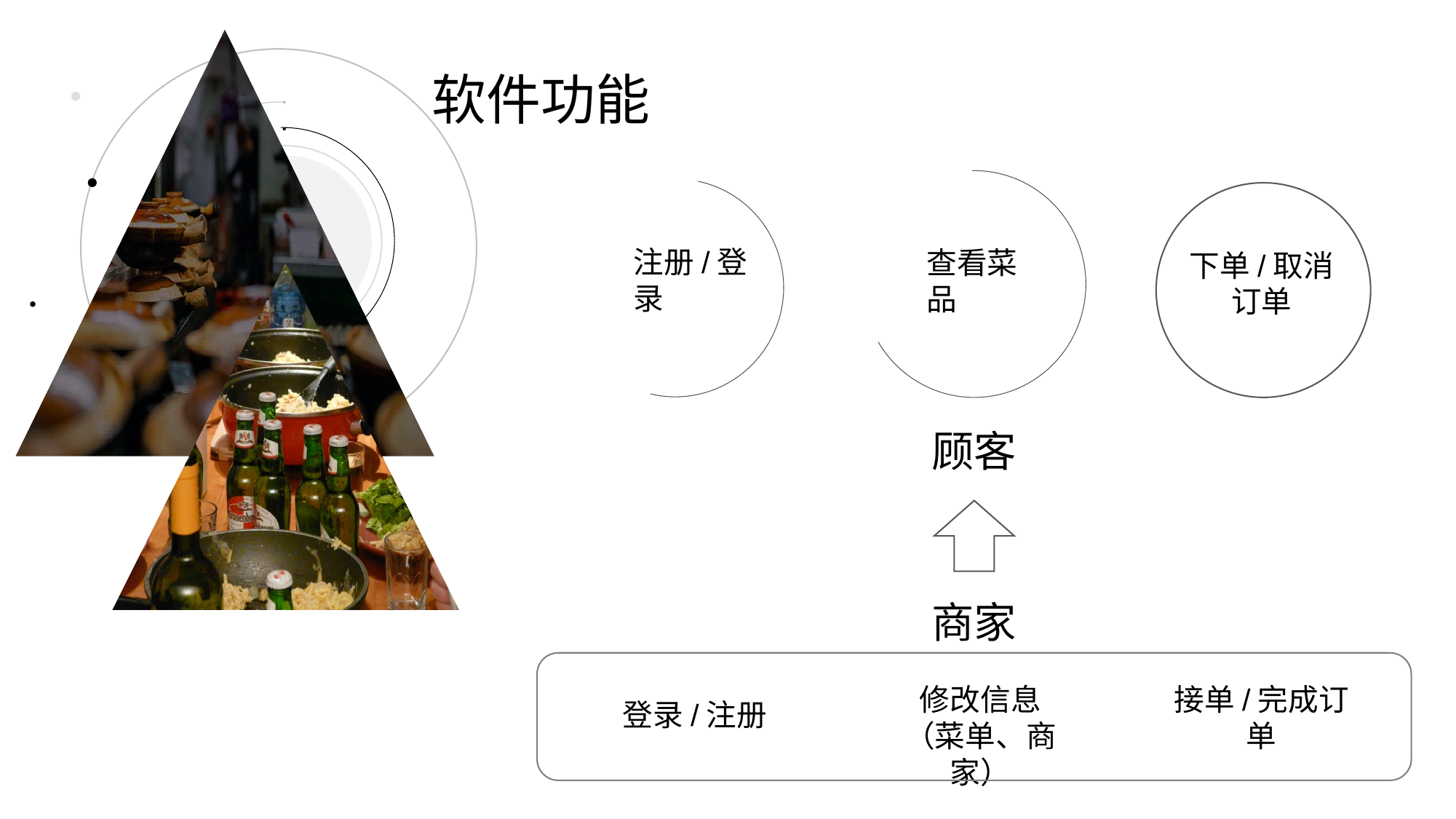

软件功能

注册/登录
查看菜品
下单/取消订单

顾客

商家

修改信息
（菜单、商家）
接单/完成订单
登录/注册